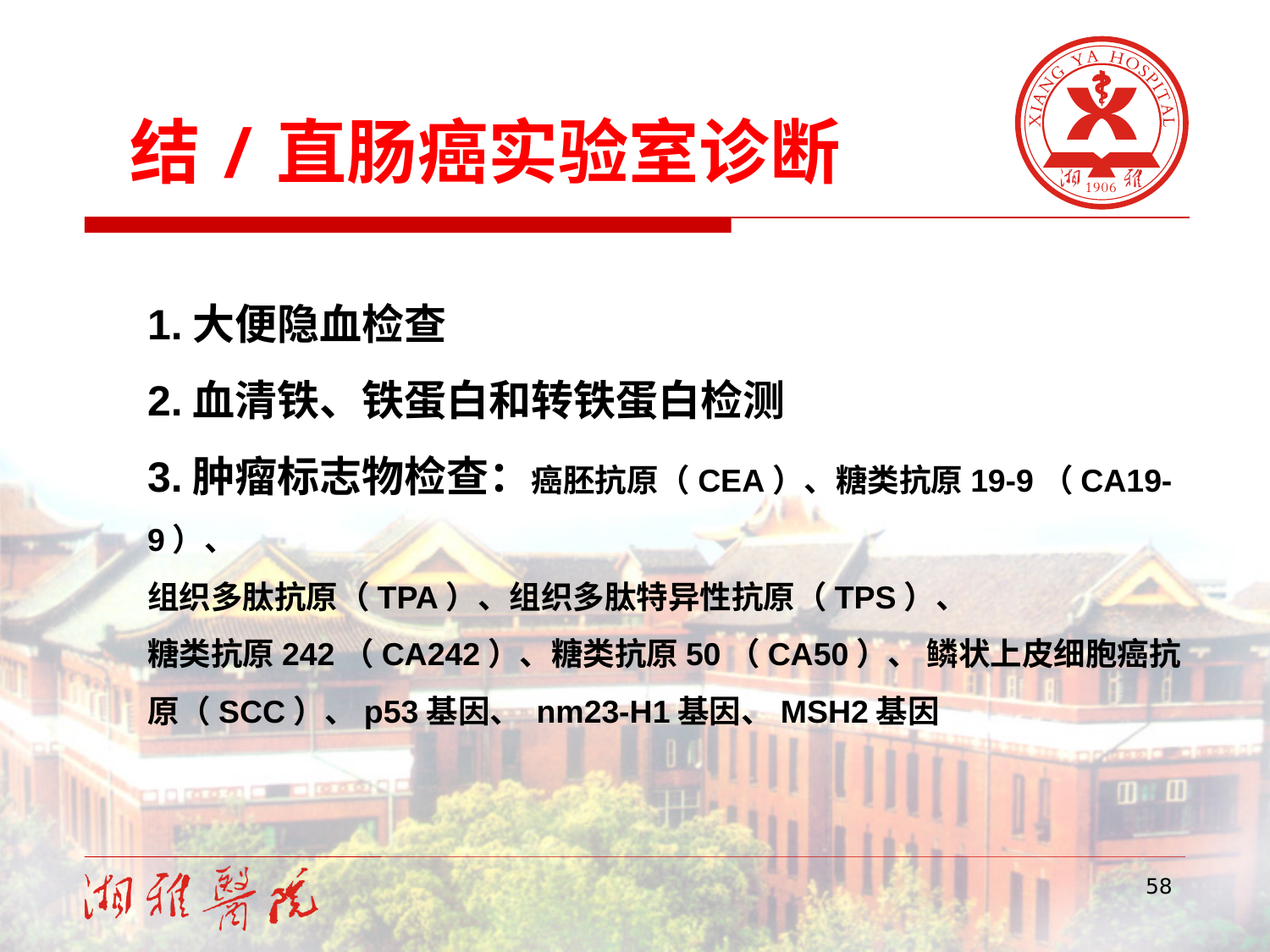

结/直肠癌实验室诊断
1.大便隐血检查
2.血清铁、铁蛋白和转铁蛋白检测
3.肿瘤标志物检查：癌胚抗原（CEA）、糖类抗原19-9（CA19-9）、
组织多肽抗原（TPA）、组织多肽特异性抗原（TPS）、
糖类抗原242（CA242）、糖类抗原50（CA50）、 鳞状上皮细胞癌抗原（SCC）、p53基因、 nm23-H1基因、MSH2基因
58